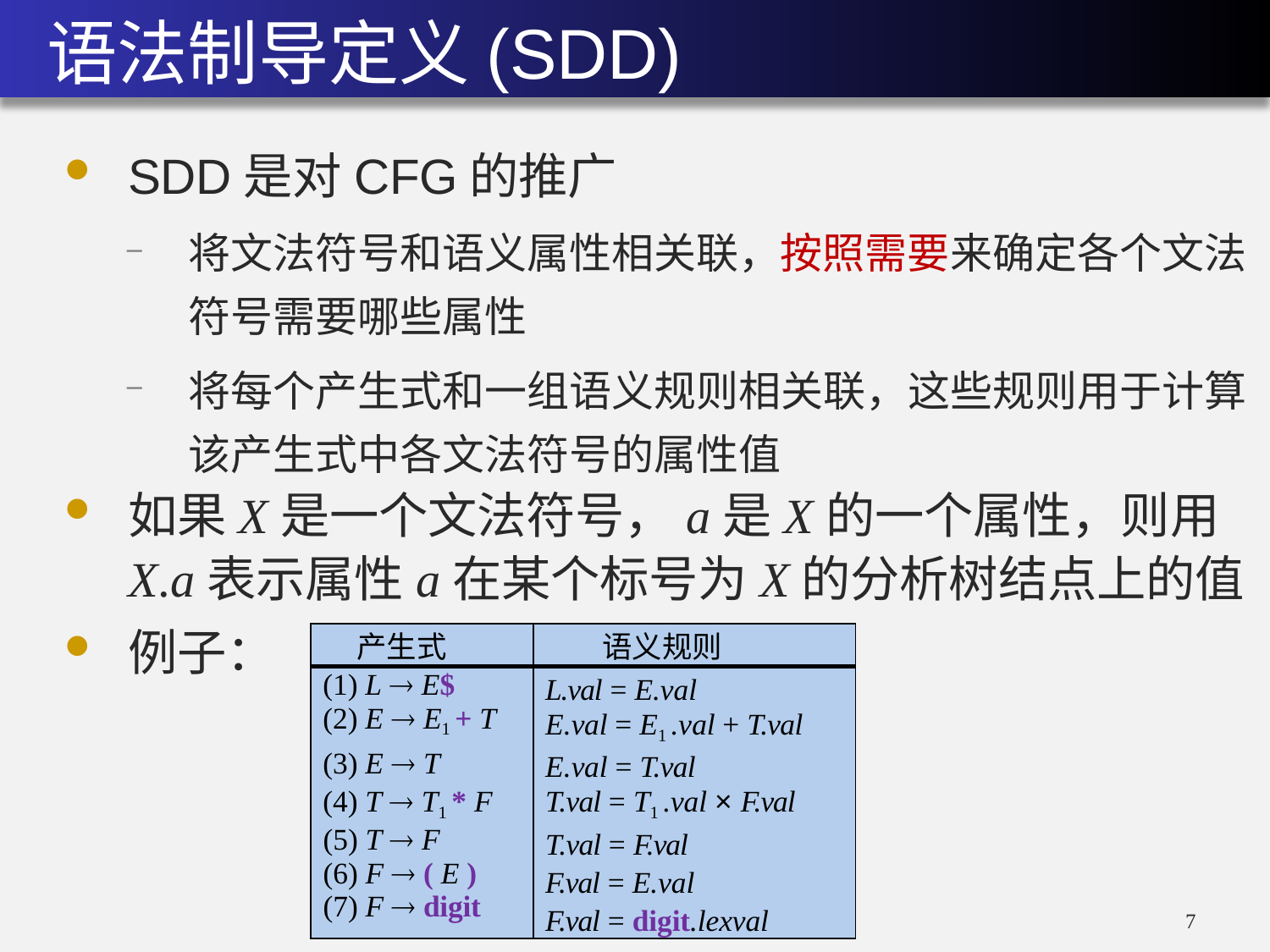

语法制导定义(SDD)
SDD是对CFG的推广
将文法符号和语义属性相关联，按照需要来确定各个文法符号需要哪些属性
将每个产生式和一组语义规则相关联，这些规则用于计算该产生式中各文法符号的属性值
如果X是一个文法符号，a是X的一个属性，则用X.a表示属性a在某个标号为X的分析树结点上的值
例子：
| 产生式 | 语义规则 |
| --- | --- |
| (1) L → E$ (2) E → E1 + T (3) E → T (4) T → T1 \* F (5) T → F (6) F → ( E ) (7) F → digit | L.val = E.val E.val = E1 .val + T.val E.val = T.val T.val = T1 .val ×F.val T.val = F.val F.val = E.val F.val = digit.lexval |
7